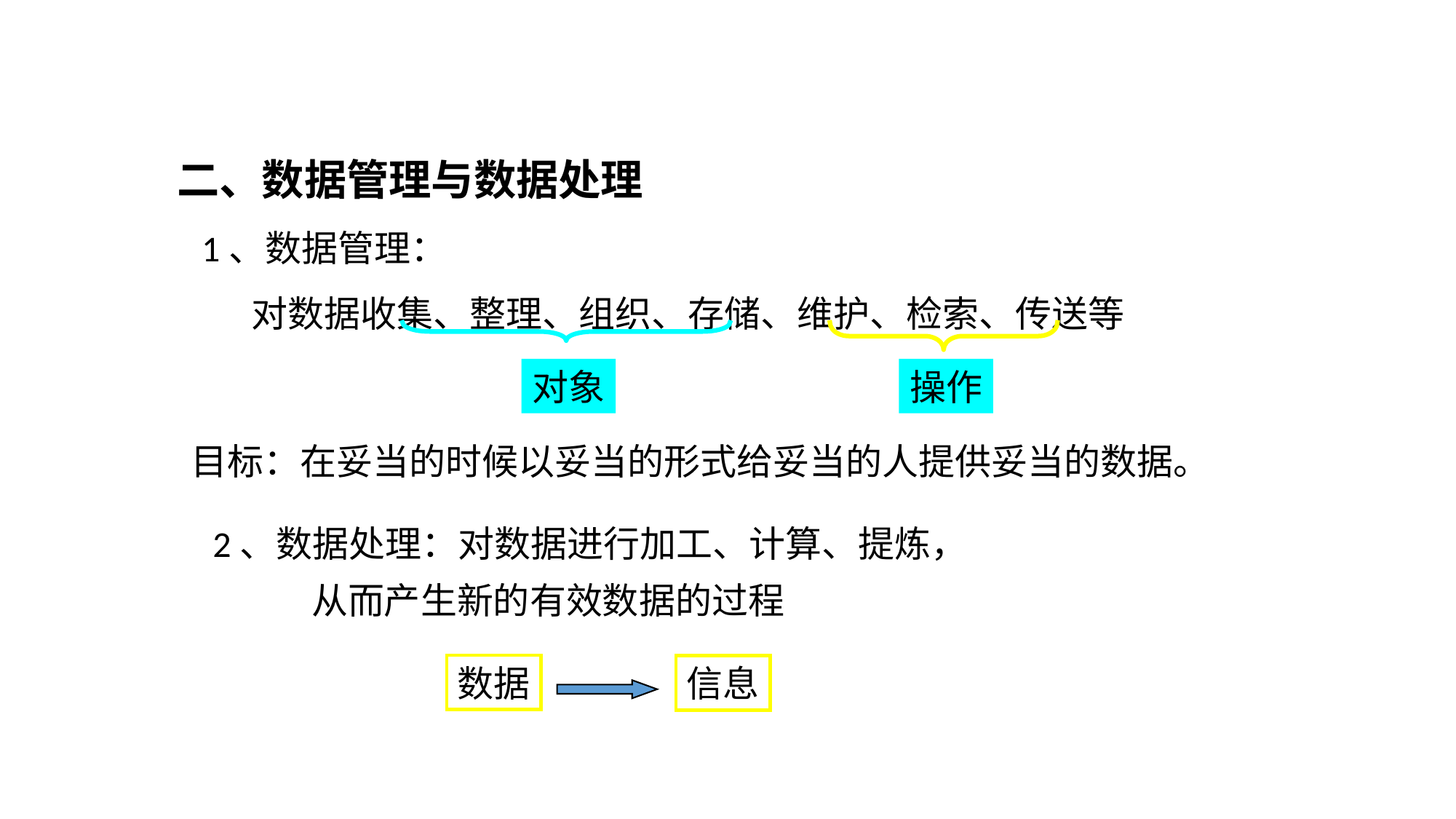

二、数据管理与数据处理
   1、数据管理：
        对数据收集、整理、组织、存储、维护、检索、传送等

对象
操作
目标：在妥当的时候以妥当的形式给妥当的人提供妥当的数据。
2、数据处理：对数据进行加工、计算、提炼，
           从而产生新的有效数据的过程
数据
信息